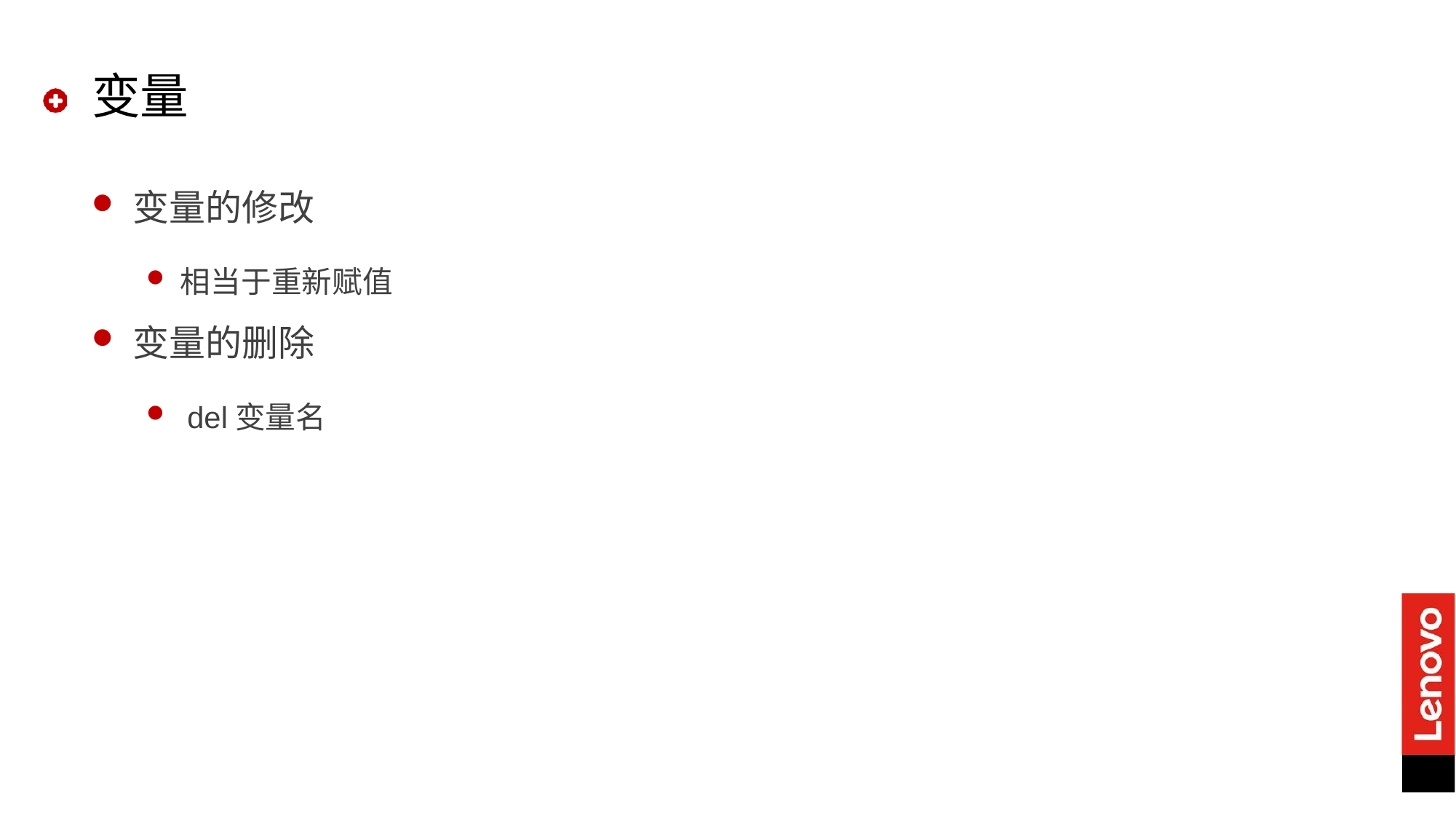

# 变量
变量的修改
相当于重新赋值

变量的删除
del变量名
14